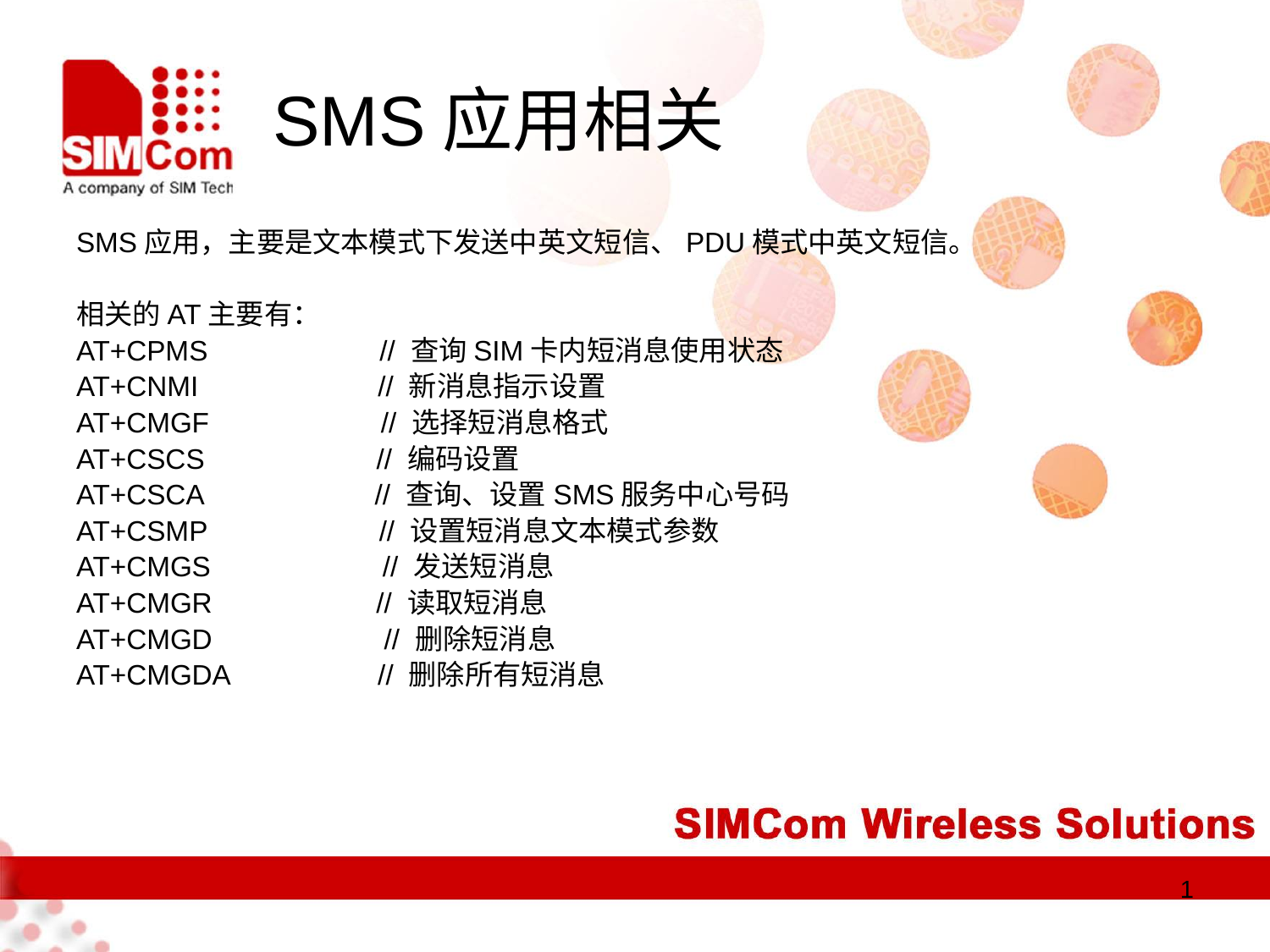

# SMS应用相关
SMS应用，主要是文本模式下发送中英文短信、PDU模式中英文短信。

相关的AT主要有：
AT+CPMS                      // 查询SIM卡内短消息使用状态
AT+CNMI                       // 新消息指示设置
AT+CMGF                      // 选择短消息格式
AT+CSCS                      // 编码设置
AT+CSCA                      // 查询、设置SMS服务中心号码
AT+CSMP                      // 设置短消息文本模式参数
AT+CMGS                      // 发送短消息
AT+CMGR                     // 读取短消息
AT+CMGD                      // 删除短消息
AT+CMGDA                   // 删除所有短消息
1